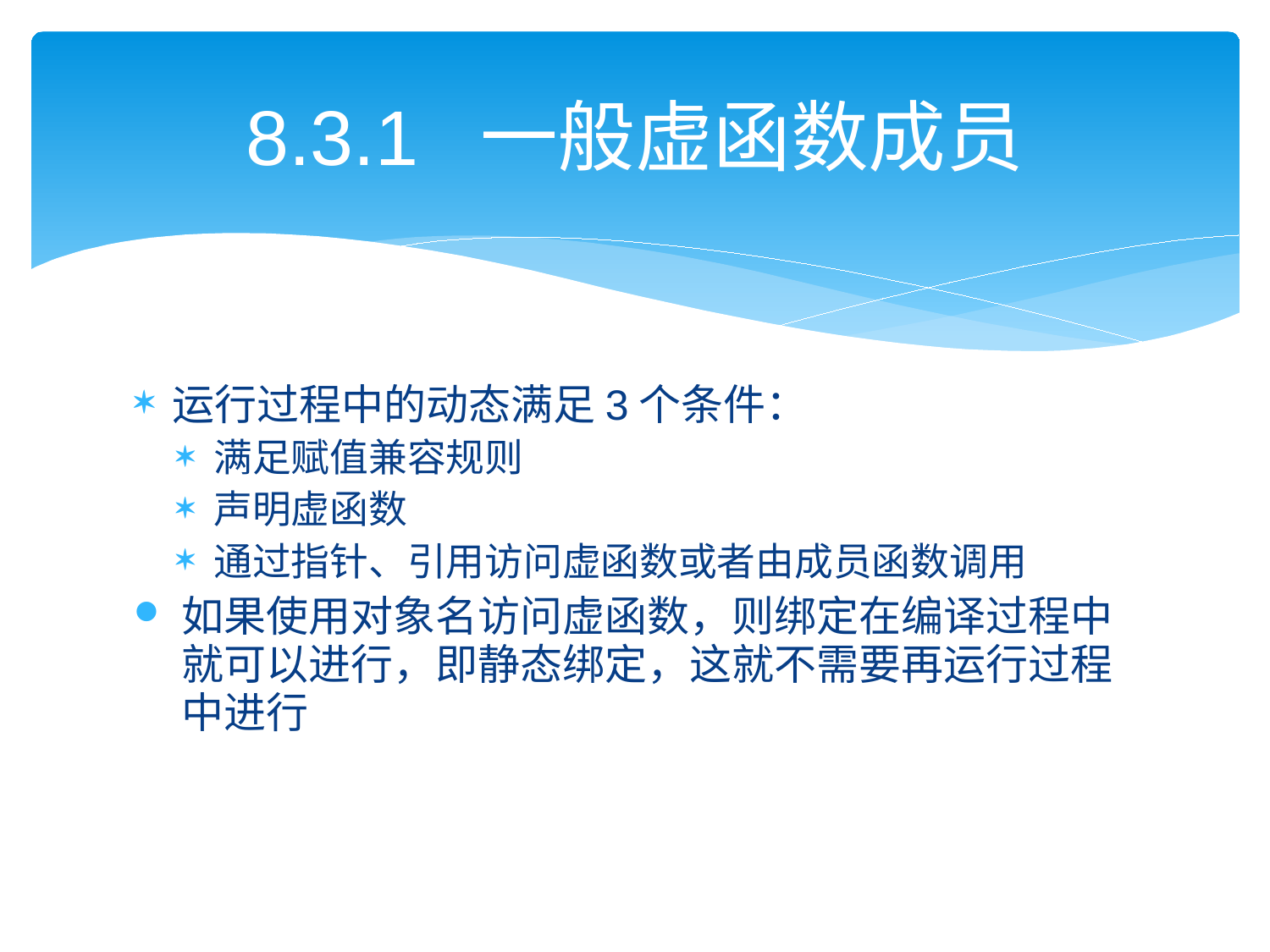

# 8.3.1  一般虚函数成员
运行过程中的动态满足3个条件：
满足赋值兼容规则
声明虚函数
通过指针、引用访问虚函数或者由成员函数调用
如果使用对象名访问虚函数，则绑定在编译过程中就可以进行，即静态绑定，这就不需要再运行过程中进行